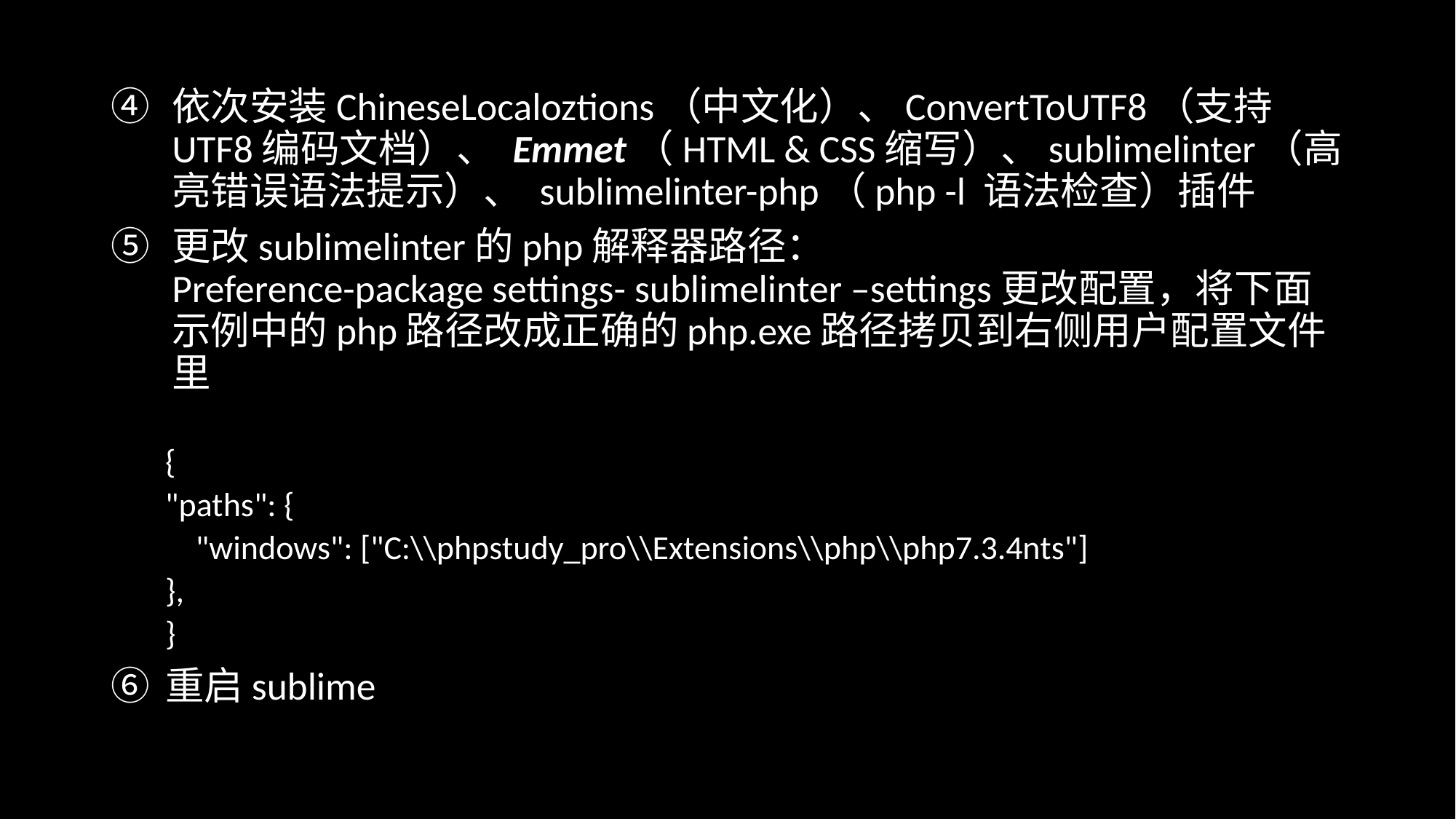

依次安装ChineseLocaloztions（中文化）、ConvertToUTF8（支持UTF8编码文档）、 Emmet（HTML & CSS缩写）、sublimelinter（高亮错误语法提示）、 sublimelinter-php（php -l 语法检查）插件
更改sublimelinter的php解释器路径：
Preference-package settings- sublimelinter –settings更改配置，将下面示例中的php路径改成正确的php.exe路径拷贝到右侧用户配置文件里
{
	"paths": {
	    "windows": ["C:\\phpstudy_pro\\Extensions\\php\\php7.3.4nts"]
	},
}
重启sublime